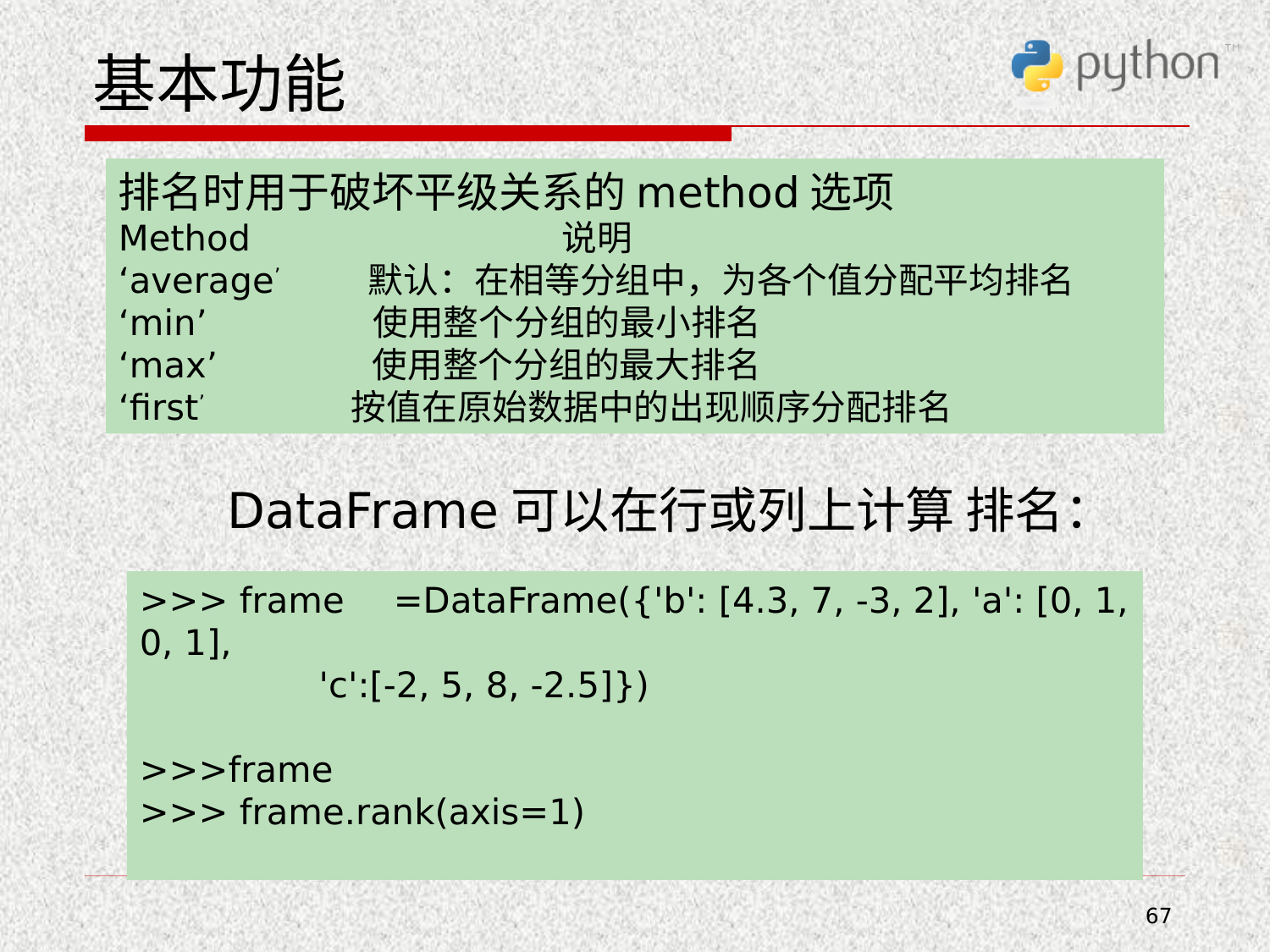

# 基本功能

         DataFrame可以在行或列上计算 排名：

排名时用于破坏平级关系的method选项
Method                           说明
‘average’            默认：在相等分组中，为各个值分配平均排名
‘min’              使用整个分组的最小排名
‘max’             使用整个分组的最大排名
‘first’                     按值在原始数据中的出现顺序分配排名
>>> frame	=DataFrame({'b': [4.3, 7, -3, 2], 'a': [0, 1, 0, 1],
                'c':[-2, 5, 8, -2.5]})

>>>frame
>>> frame.rank(axis=1)

67